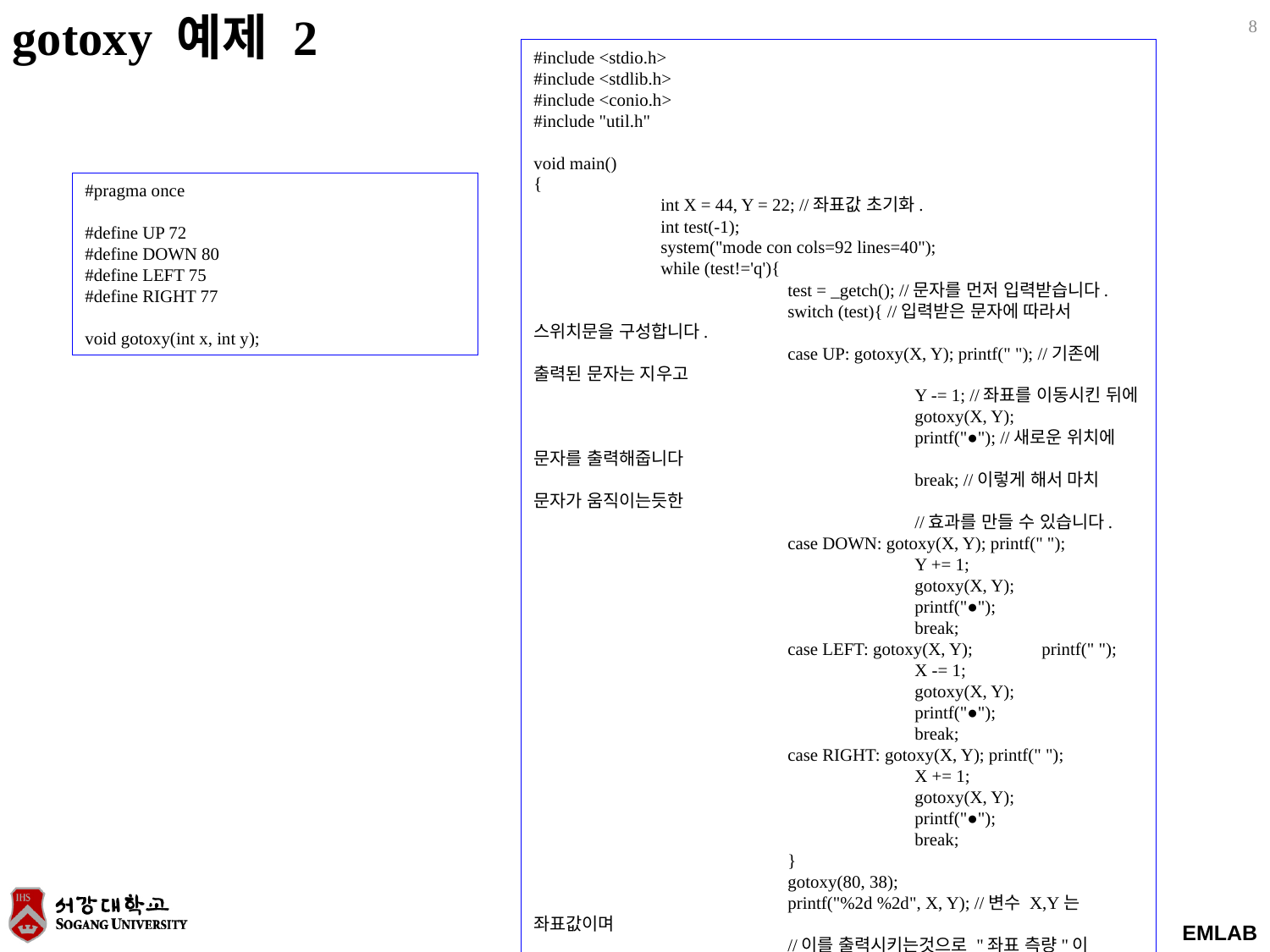

gotoxy 예제 2
8
#include <stdio.h>
#include <stdlib.h>
#include <conio.h>
#include "util.h"

void main()
{
	int X = 44, Y = 22; //좌표값 초기화.
	int test(-1);
	system("mode con cols=92 lines=40");
	while (test!='q'){
		test = _getch(); //문자를 먼저 입력받습니다.
		switch (test){ //입력받은 문자에 따라서 스위치문을 구성합니다.
		case UP: gotoxy(X, Y); printf(" "); //기존에 출력된 문자는 지우고
			Y -= 1; //좌표를 이동시킨 뒤에
			gotoxy(X, Y);
			printf("●"); //새로운 위치에 문자를 출력해줍니다
			break; //이렇게 해서 마치 문자가 움직이는듯한
			//효과를 만들 수 있습니다.
		case DOWN: gotoxy(X, Y); printf(" ");
			Y += 1;
			gotoxy(X, Y);
			printf("●");
			break;
		case LEFT: gotoxy(X, Y);	printf(" ");
			X -= 1;
			gotoxy(X, Y);
			printf("●");
			break;
		case RIGHT: gotoxy(X, Y); printf(" ");
			X += 1;
			gotoxy(X, Y);
			printf("●");
			break;
		}
		gotoxy(80, 38);
		printf("%2d %2d", X, Y); //변수 X,Y는 좌표값이며
		//이를 출력시키는것으로 "좌표 측량"이 가능합니다!
	}
}
#pragma once

#define UP 72
#define DOWN 80
#define LEFT 75
#define RIGHT 77

void gotoxy(int x, int y);